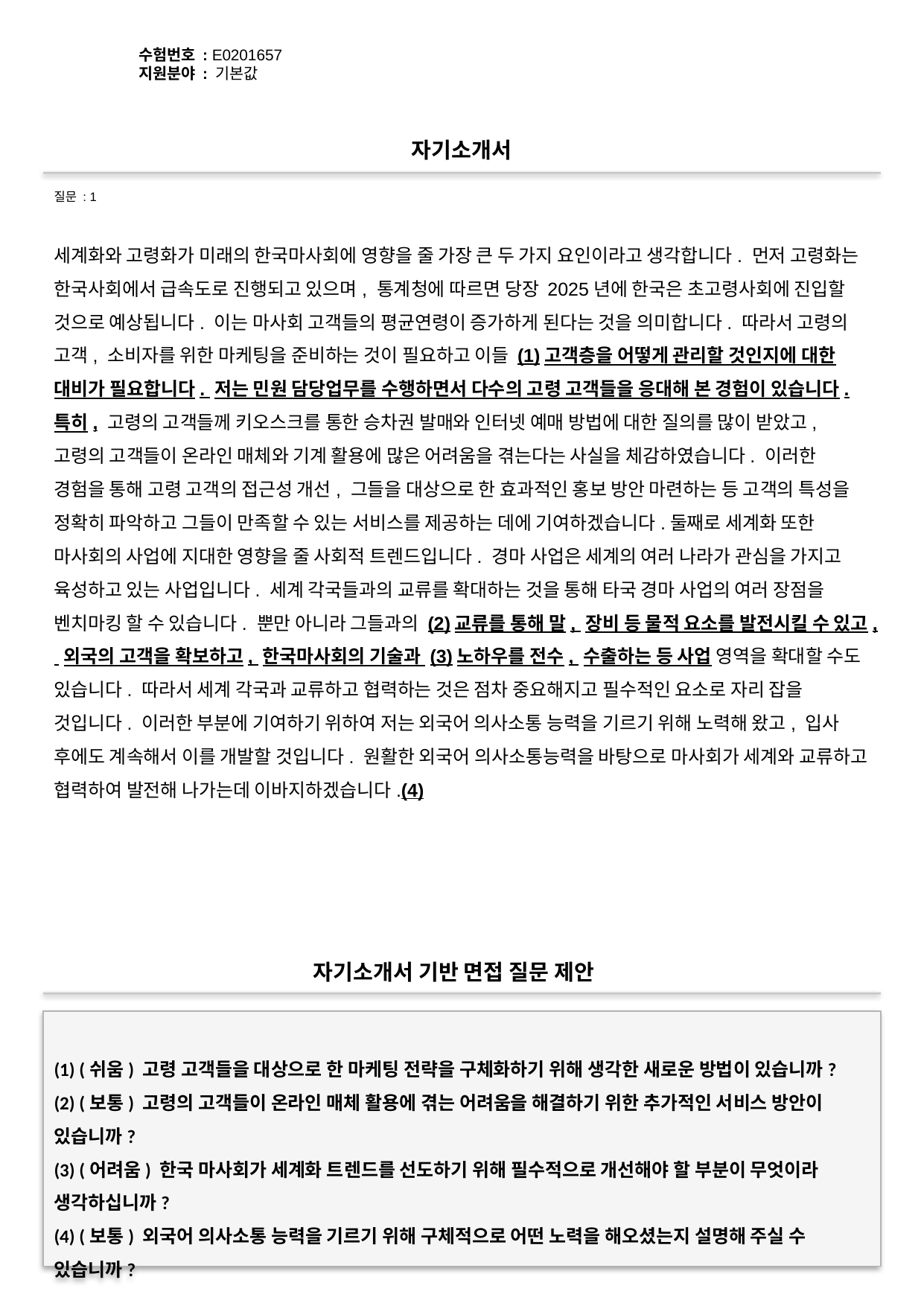

수험번호 : E0201657
지원분야 : 기본값
#

자기소개서

질문 : 1

세계화와 고령화가 미래의 한국마사회에 영향을 줄 가장 큰 두 가지 요인이라고 생각합니다. 먼저 고령화는 한국사회에서 급속도로 진행되고 있으며, 통계청에 따르면 당장 2025년에 한국은 초고령사회에 진입할 것으로 예상됩니다. 이는 마사회 고객들의 평균연령이 증가하게 된다는 것을 의미합니다. 따라서 고령의 고객, 소비자를 위한 마케팅을 준비하는 것이 필요하고 이들 (1)고객층을 어떻게 관리할 것인지에 대한 대비가 필요합니다. 저는 민원 담당업무를 수행하면서 다수의 고령 고객들을 응대해 본 경험이 있습니다. 특히, 고령의 고객들께 키오스크를 통한 승차권 발매와 인터넷 예매 방법에 대한 질의를 많이 받았고, 고령의 고객들이 온라인 매체와 기계 활용에 많은 어려움을 겪는다는 사실을 체감하였습니다. 이러한 경험을 통해 고령 고객의 접근성 개선, 그들을 대상으로 한 효과적인 홍보 방안 마련하는 등 고객의 특성을 정확히 파악하고 그들이 만족할 수 있는 서비스를 제공하는 데에 기여하겠습니다.둘째로 세계화 또한 마사회의 사업에 지대한 영향을 줄 사회적 트렌드입니다. 경마 사업은 세계의 여러 나라가 관심을 가지고 육성하고 있는 사업입니다. 세계 각국들과의 교류를 확대하는 것을 통해 타국 경마 사업의 여러 장점을 벤치마킹 할 수 있습니다. 뿐만 아니라 그들과의 (2)교류를 통해 말, 장비 등 물적 요소를 발전시킬 수 있고, 외국의 고객을 확보하고, 한국마사회의 기술과 (3)노하우를 전수, 수출하는 등 사업 영역을 확대할 수도 있습니다. 따라서 세계 각국과 교류하고 협력하는 것은 점차 중요해지고 필수적인 요소로 자리 잡을 것입니다. 이러한 부분에 기여하기 위하여 저는 외국어 의사소통 능력을 기르기 위해 노력해 왔고, 입사 후에도 계속해서 이를 개발할 것입니다. 원활한 외국어 의사소통능력을 바탕으로 마사회가 세계와 교류하고 협력하여 발전해 나가는데 이바지하겠습니다.(4)

자기소개서 기반 면접 질문 제안

(1) (쉬움) 고령 고객들을 대상으로 한 마케팅 전략을 구체화하기 위해 생각한 새로운 방법이 있습니까?
(2) (보통) 고령의 고객들이 온라인 매체 활용에 겪는 어려움을 해결하기 위한 추가적인 서비스 방안이 있습니까?
(3) (어려움) 한국 마사회가 세계화 트렌드를 선도하기 위해 필수적으로 개선해야 할 부분이 무엇이라 생각하십니까?
(4) (보통) 외국어 의사소통 능력을 기르기 위해 구체적으로 어떤 노력을 해오셨는지 설명해 주실 수 있습니까?